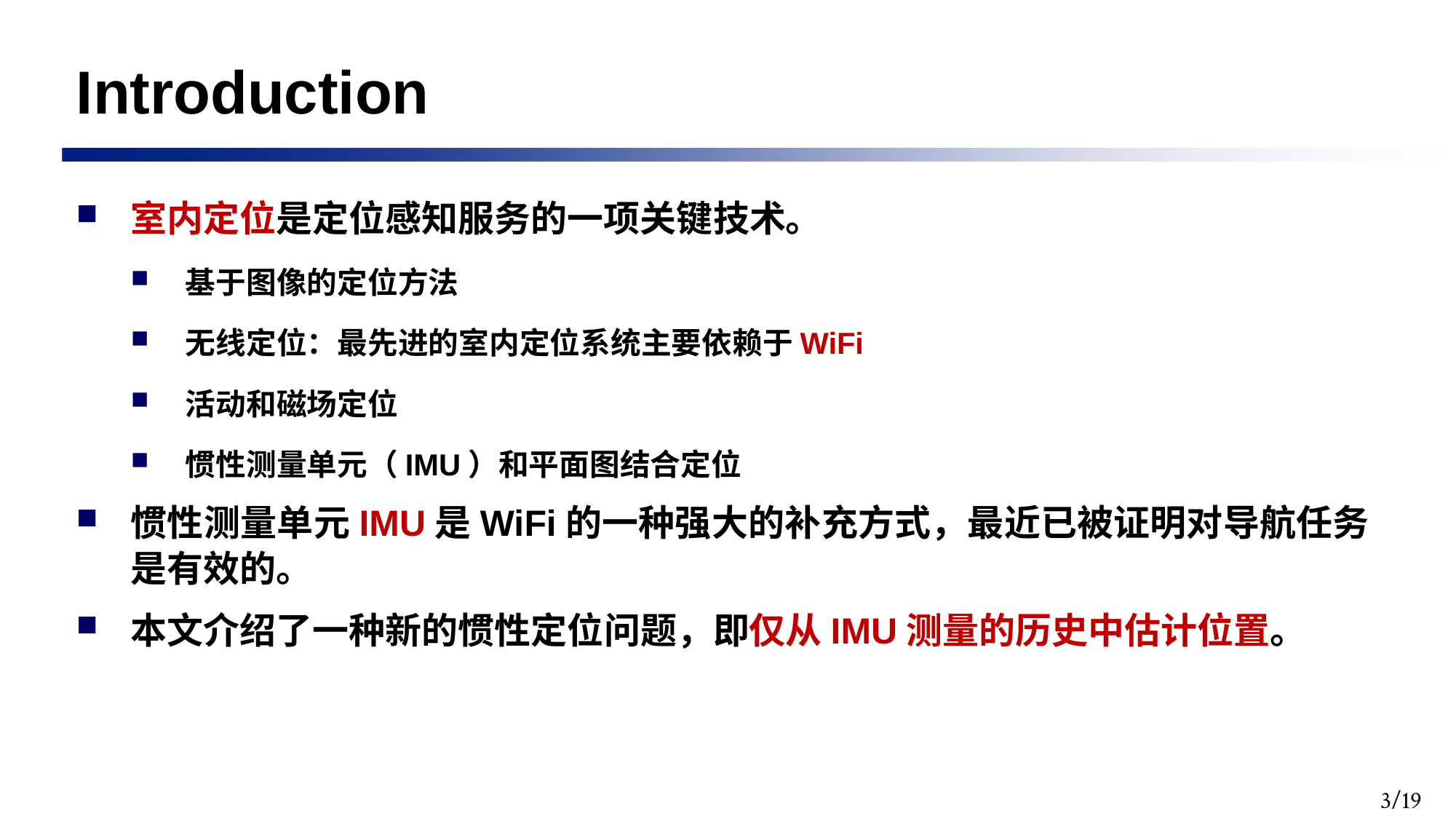

# Introduction
室内定位是定位感知服务的一项关键技术。
基于图像的定位方法
无线定位：最先进的室内定位系统主要依赖于WiFi
活动和磁场定位
惯性测量单元（IMU）和平面图结合定位
惯性测量单元IMU是WiFi的一种强大的补充方式，最近已被证明对导航任务是有效的。
本文介绍了一种新的惯性定位问题，即仅从IMU测量的历史中估计位置。